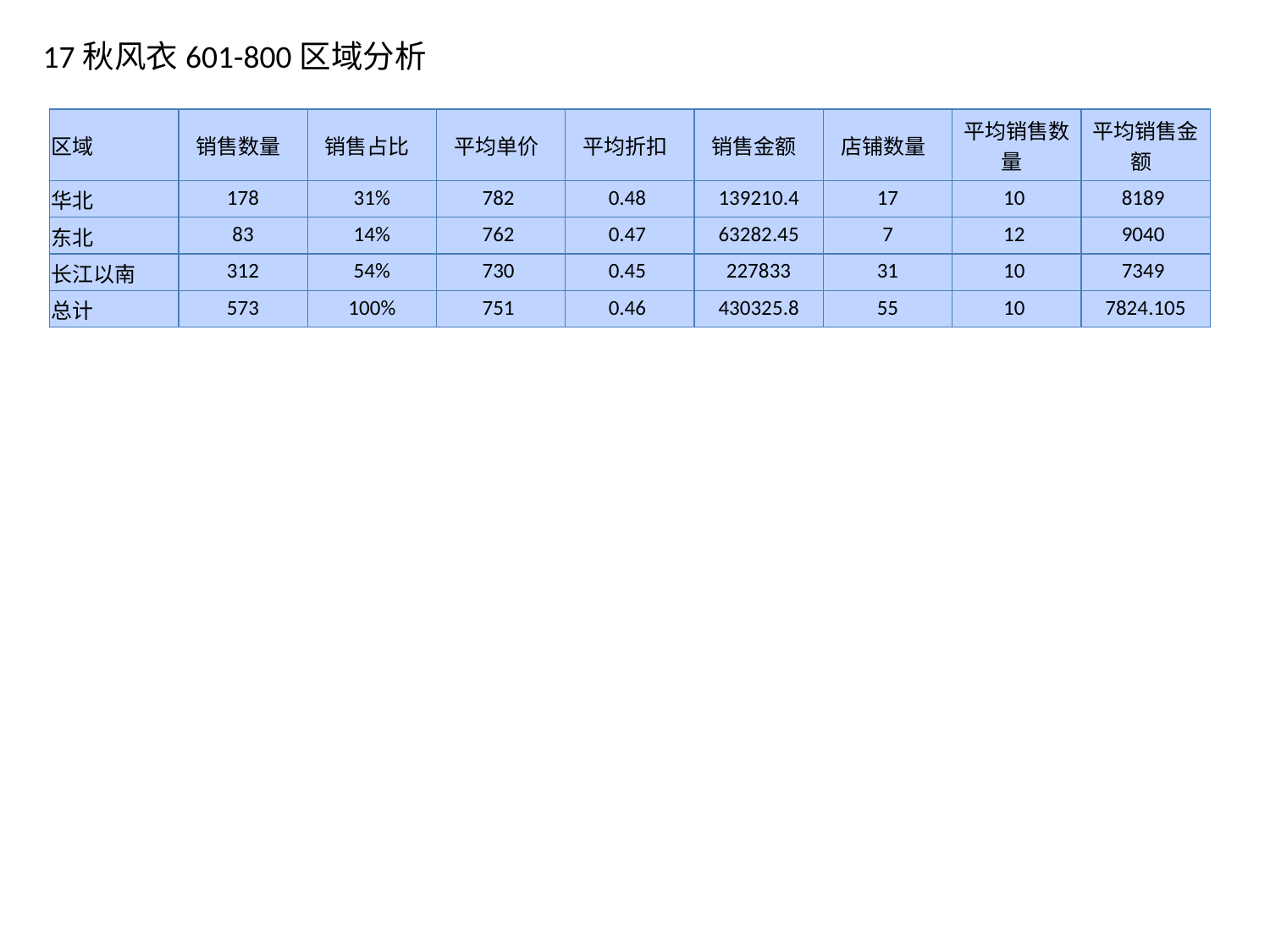

17秋风衣601-800区域分析
| 区域 | 销售数量 | 销售占比 | 平均单价 | 平均折扣 | 销售金额 | 店铺数量 | 平均销售数量 | 平均销售金额 |
| --- | --- | --- | --- | --- | --- | --- | --- | --- |
| 华北 | 178 | 31% | 782 | 0.48 | 139210.4 | 17 | 10 | 8189 |
| 东北 | 83 | 14% | 762 | 0.47 | 63282.45 | 7 | 12 | 9040 |
| 长江以南 | 312 | 54% | 730 | 0.45 | 227833 | 31 | 10 | 7349 |
| 总计 | 573 | 100% | 751 | 0.46 | 430325.8 | 55 | 10 | 7824.105 |